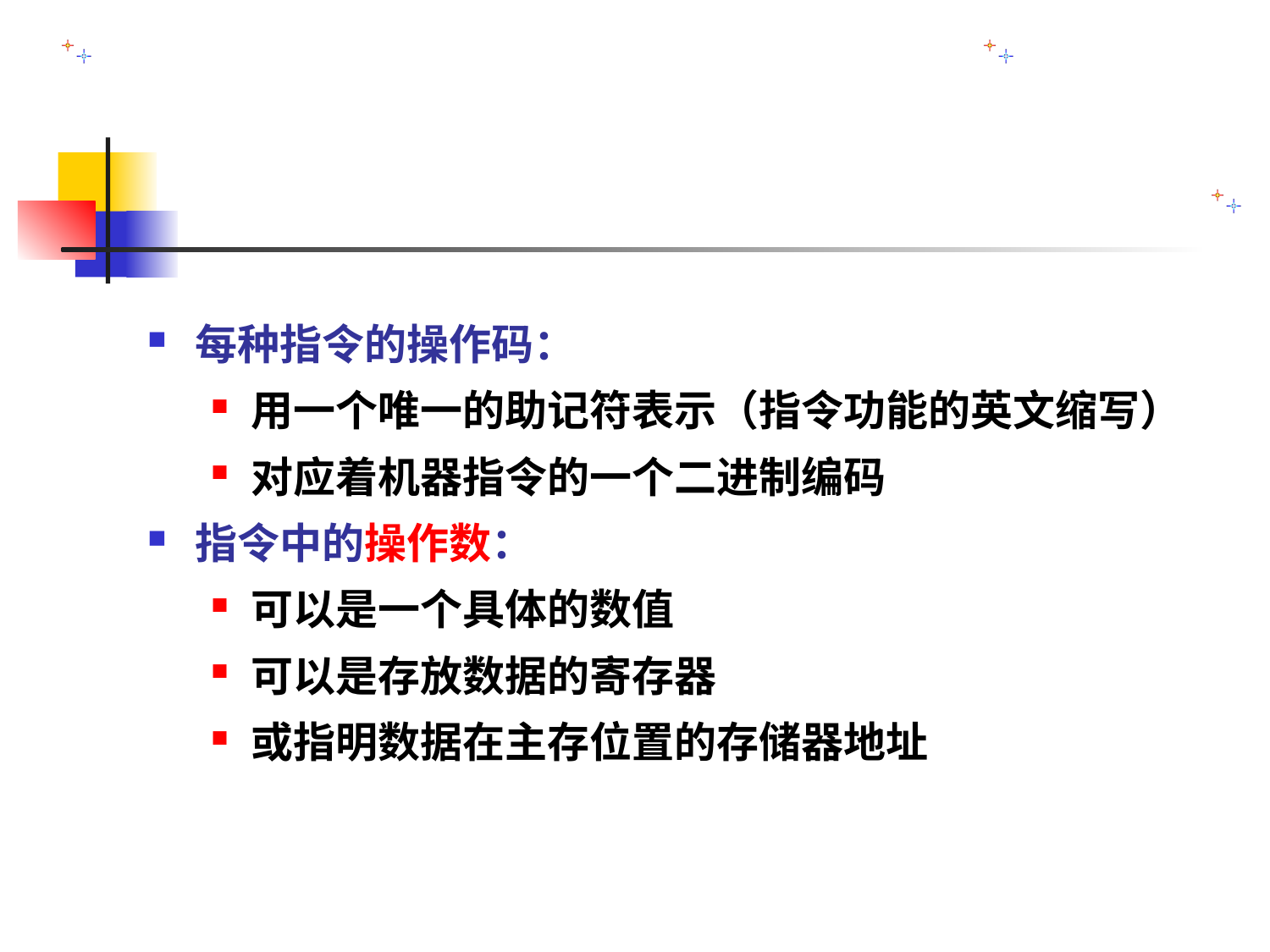

#
每种指令的操作码：
用一个唯一的助记符表示（指令功能的英文缩写）
对应着机器指令的一个二进制编码
指令中的操作数：
可以是一个具体的数值
可以是存放数据的寄存器
或指明数据在主存位置的存储器地址
4